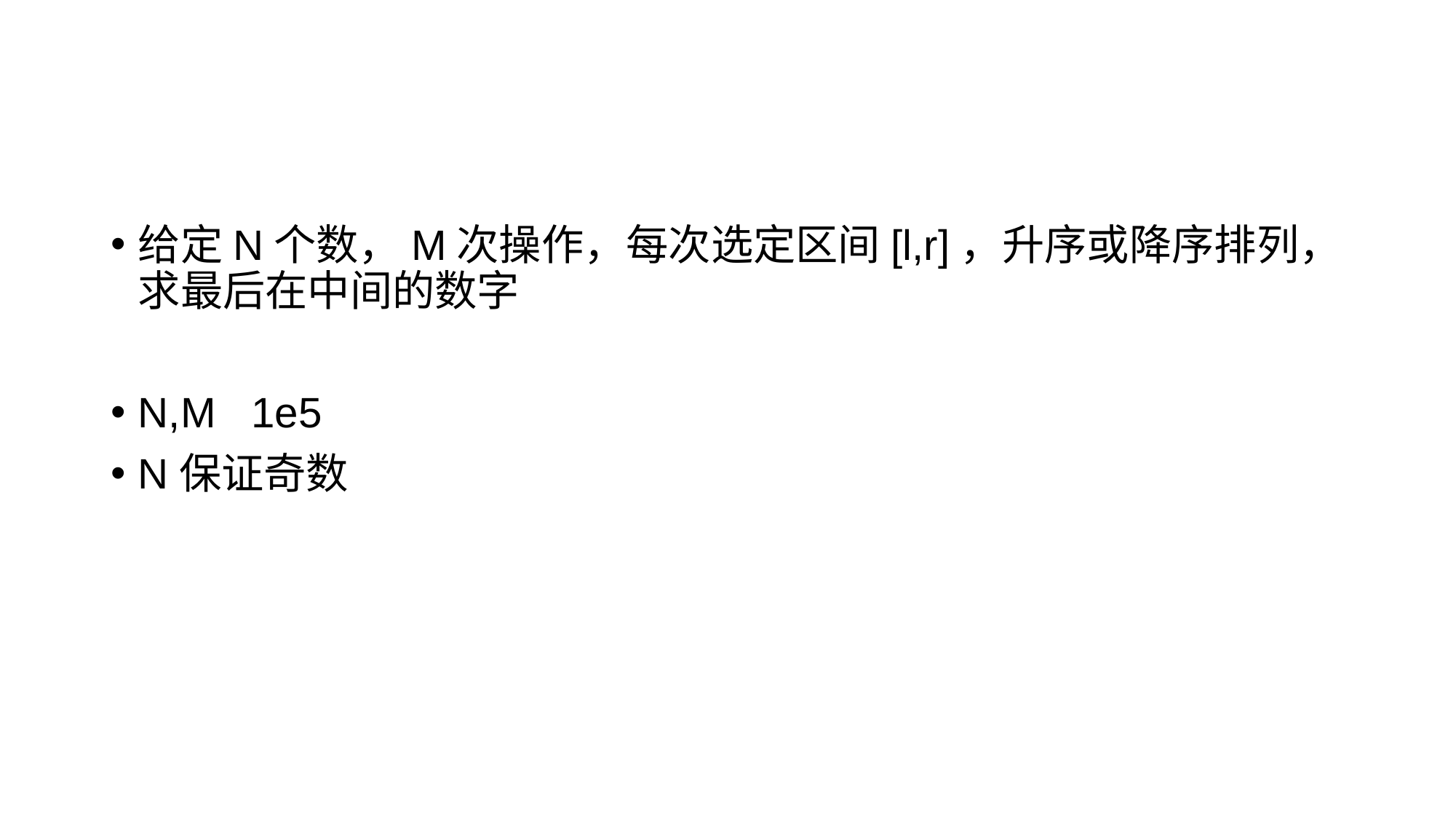

给定N个数，M次操作，每次选定区间[l,r]，升序或降序排列，求最后在中间的数字

N,M   1e5
N保证奇数